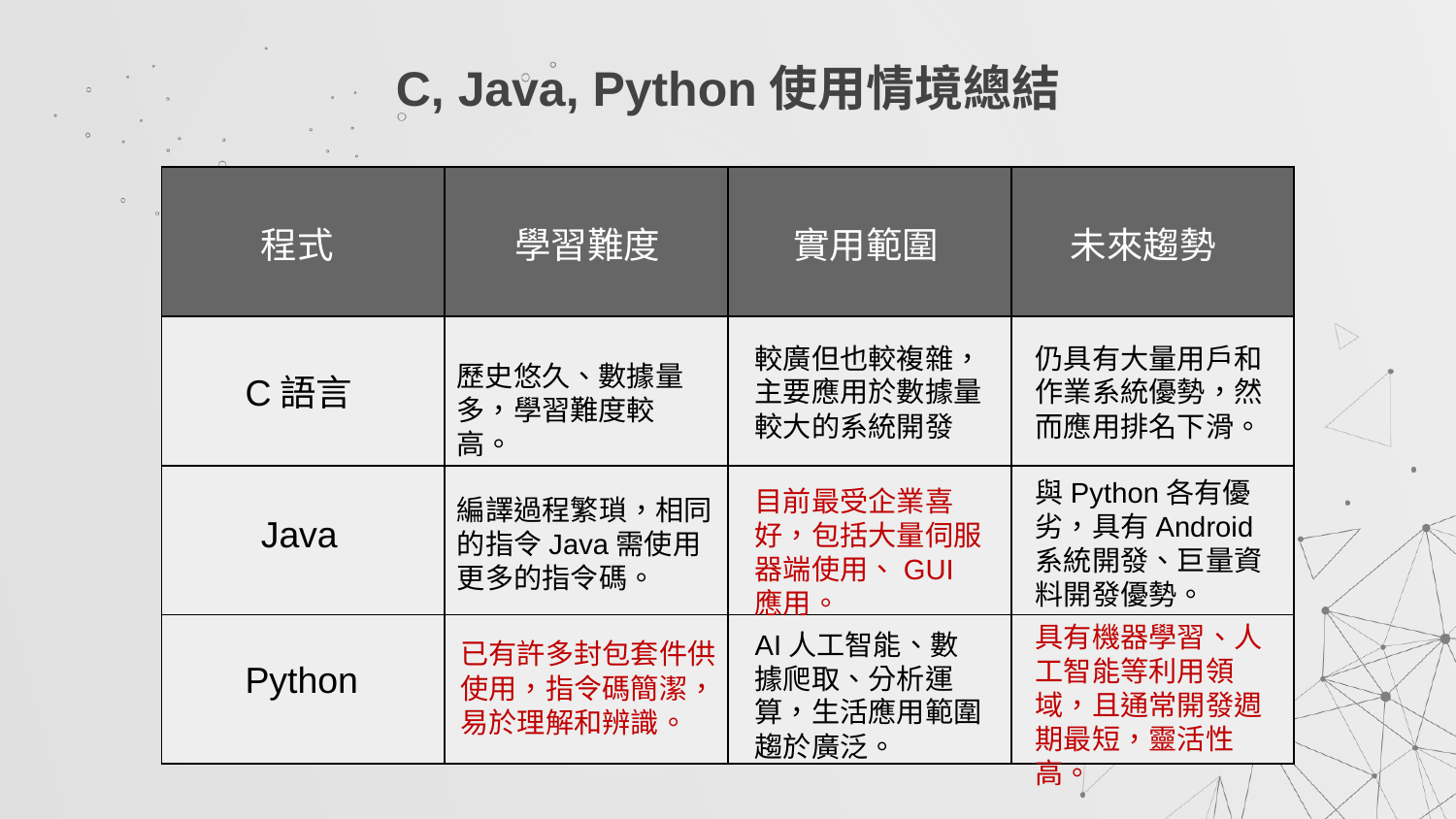

# C, Java, Python使用情境總結
|  |  |  |  |
| --- | --- | --- | --- |
|  |  |  |  |
|  |  |  |  |
|  |  |  |  |
程式
學習難度
實用範圍
未來趨勢
較廣但也較複雜，主要應用於數據量較大的系統開發
仍具有大量用戶和作業系統優勢，然而應用排名下滑。
歷史悠久、數據量多，學習難度較高。
C語言
與Python各有優劣，具有Android系統開發、巨量資料開發優勢。
目前最受企業喜好，包括大量伺服器端使用、GUI應用。
編譯過程繁瑣，相同的指令Java需使用更多的指令碼。
Java
具有機器學習、人工智能等利用領域，且通常開發週期最短，靈活性高。
AI人工智能、數據爬取、分析運算，生活應用範圍趨於廣泛。
已有許多封包套件供使用，指令碼簡潔，易於理解和辨識。
Python